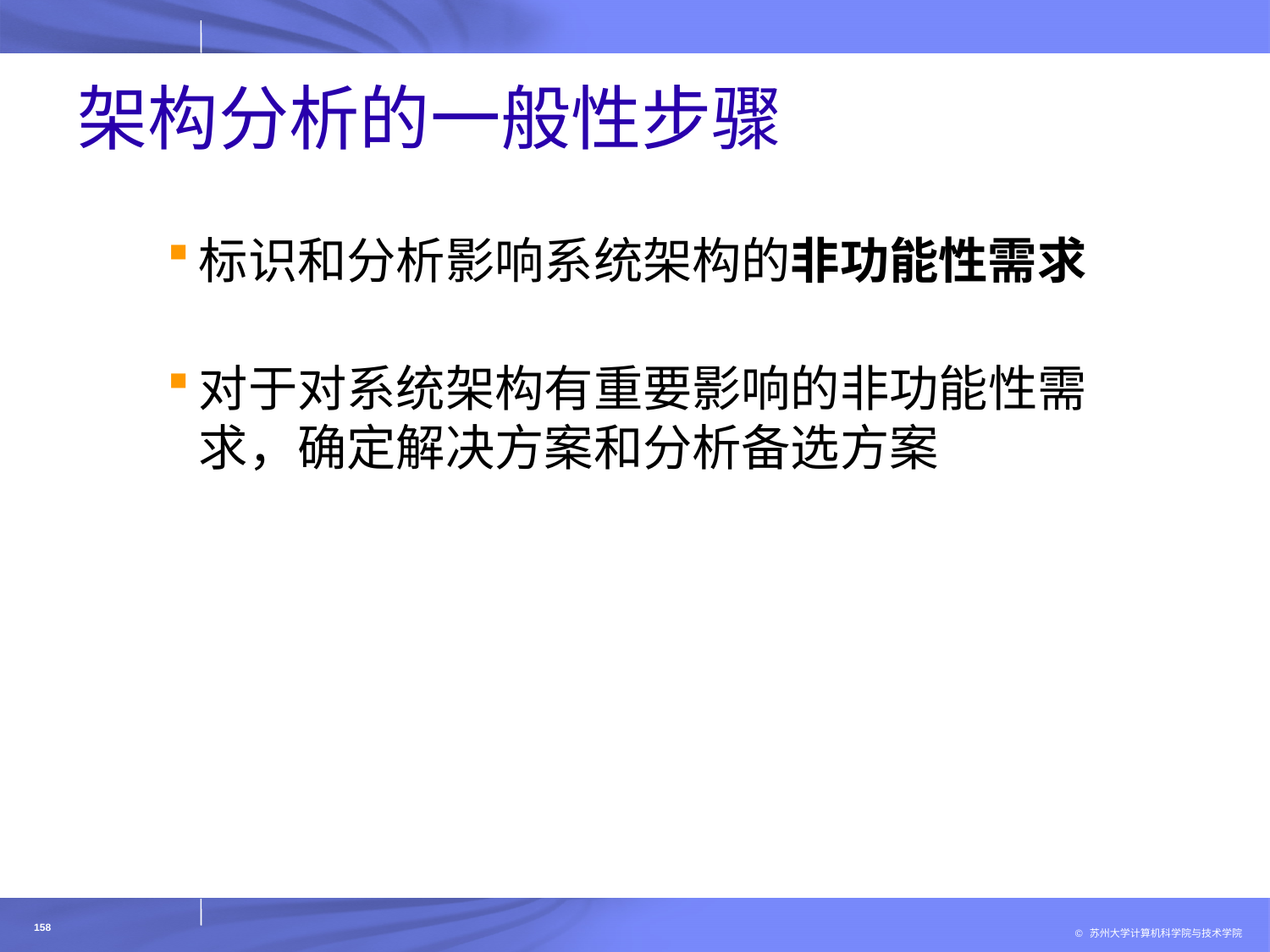

# 架构分析的一般性步骤
标识和分析影响系统架构的非功能性需求

对于对系统架构有重要影响的非功能性需求，确定解决方案和分析备选方案
158